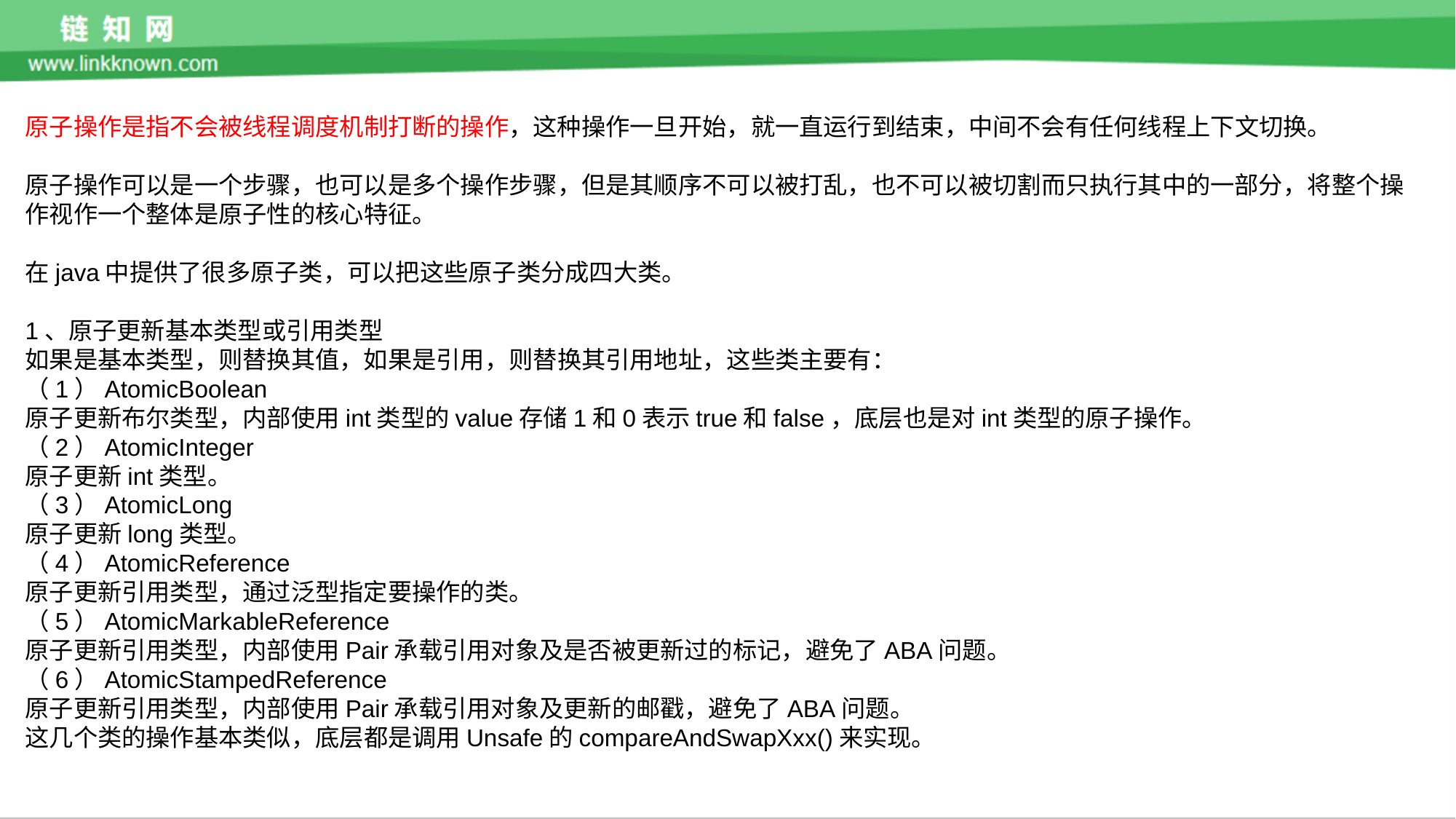

原子操作是指不会被线程调度机制打断的操作，这种操作一旦开始，就一直运行到结束，中间不会有任何线程上下文切换。

原子操作可以是一个步骤，也可以是多个操作步骤，但是其顺序不可以被打乱，也不可以被切割而只执行其中的一部分，将整个操作视作一个整体是原子性的核心特征。

在java中提供了很多原子类，可以把这些原子类分成四大类。

1、原子更新基本类型或引用类型
如果是基本类型，则替换其值，如果是引用，则替换其引用地址，这些类主要有：
（1）AtomicBoolean
原子更新布尔类型，内部使用int类型的value存储1和0表示true和false，底层也是对int类型的原子操作。
（2）AtomicInteger
原子更新int类型。
（3）AtomicLong
原子更新long类型。
（4）AtomicReference
原子更新引用类型，通过泛型指定要操作的类。
（5）AtomicMarkableReference
原子更新引用类型，内部使用Pair承载引用对象及是否被更新过的标记，避免了ABA问题。
（6）AtomicStampedReference
原子更新引用类型，内部使用Pair承载引用对象及更新的邮戳，避免了ABA问题。
这几个类的操作基本类似，底层都是调用Unsafe的compareAndSwapXxx()来实现。